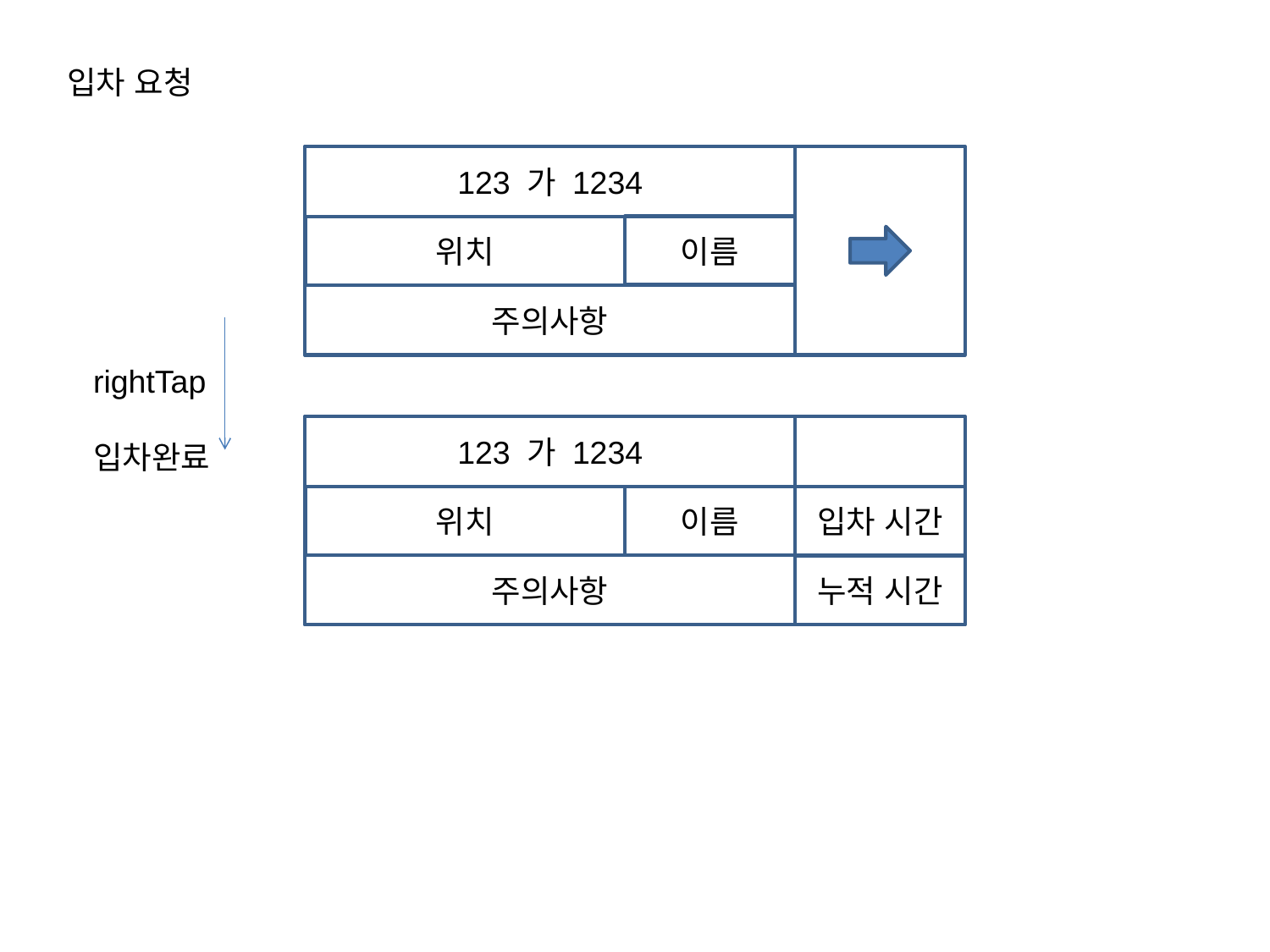

입차 요청

123 가 1234
이름
위치

주의사항
rightTap

입차완료

123 가 1234
입차 시간
위치
이름
주의사항
누적 시간